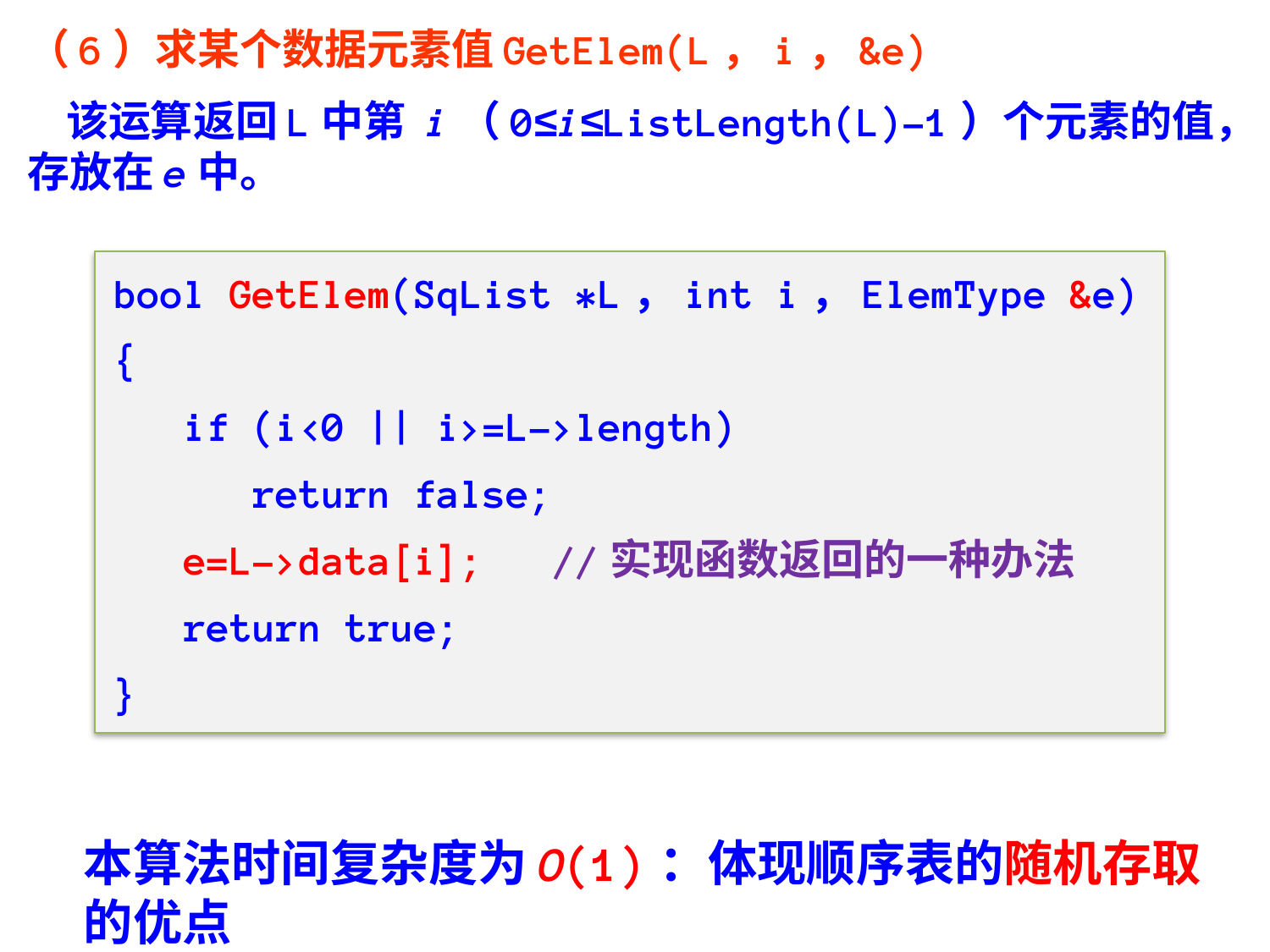

（6）求某个数据元素值GetElem(L，i，&e)
   该运算返回L中第 i（0≤i≤ListLength(L)-1）个元素的值，存放在e中。
bool GetElem(SqList *L，int i，ElemType &e)
{
   if (i<0 || i>=L->length)
      return false;
   e=L->data[i];   //实现函数返回的一种办法
   return true;
}
本算法时间复杂度为O(1)：体现顺序表的随机存取的优点